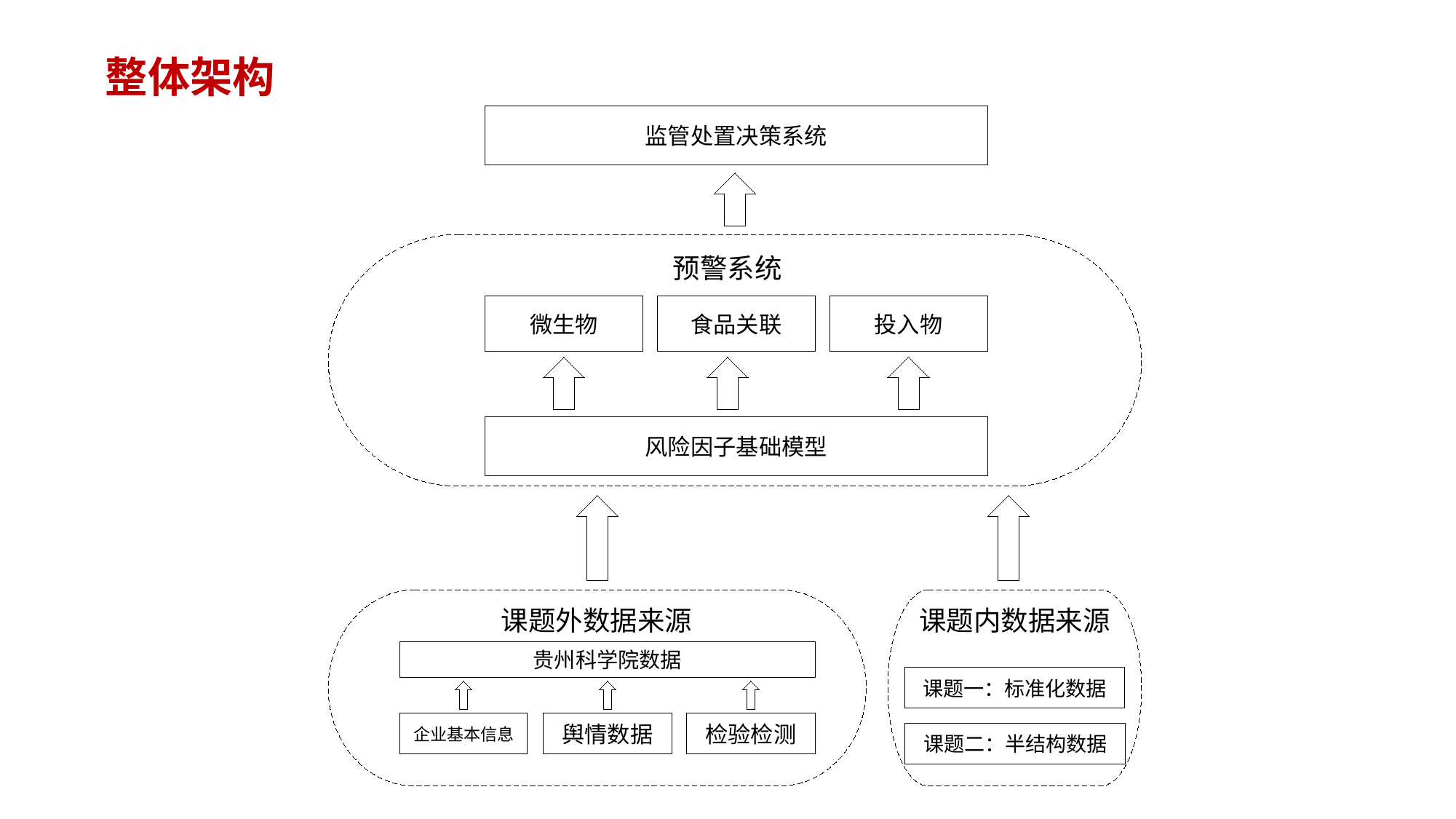

整体架构
监管处置决策系统

预警系统
微生物
食品关联
投入物

风险因子基础模型

课题外数据来源
课题内数据来源
贵州科学院数据
课题一：标准化数据

企业基本信息
舆情数据
检验检测
课题二：半结构数据